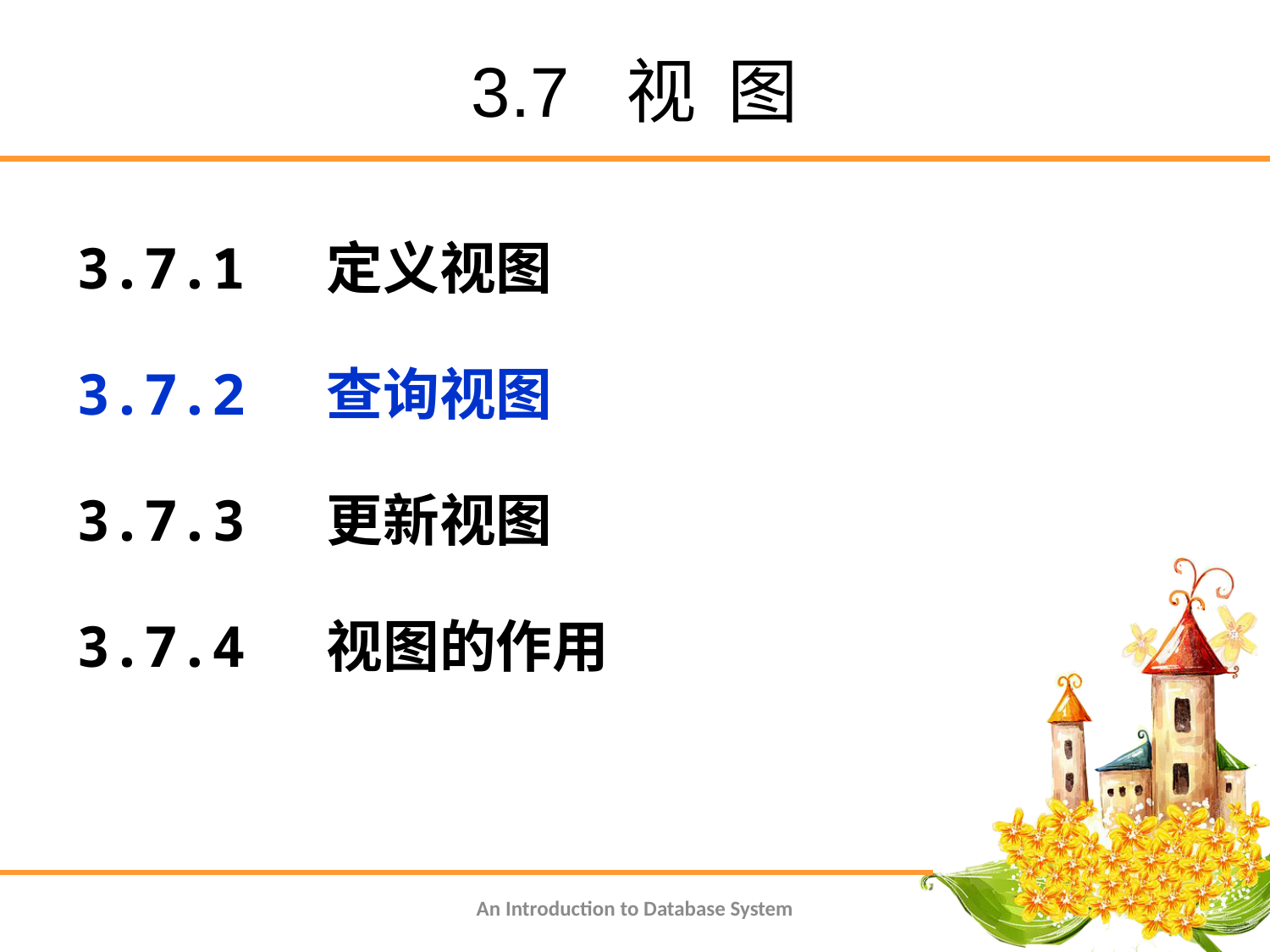

# 3.7  视  图
3.7.1  定义视图
3.7.2  查询视图
3.7.3  更新视图
3.7.4  视图的作用

An Introduction to Database System